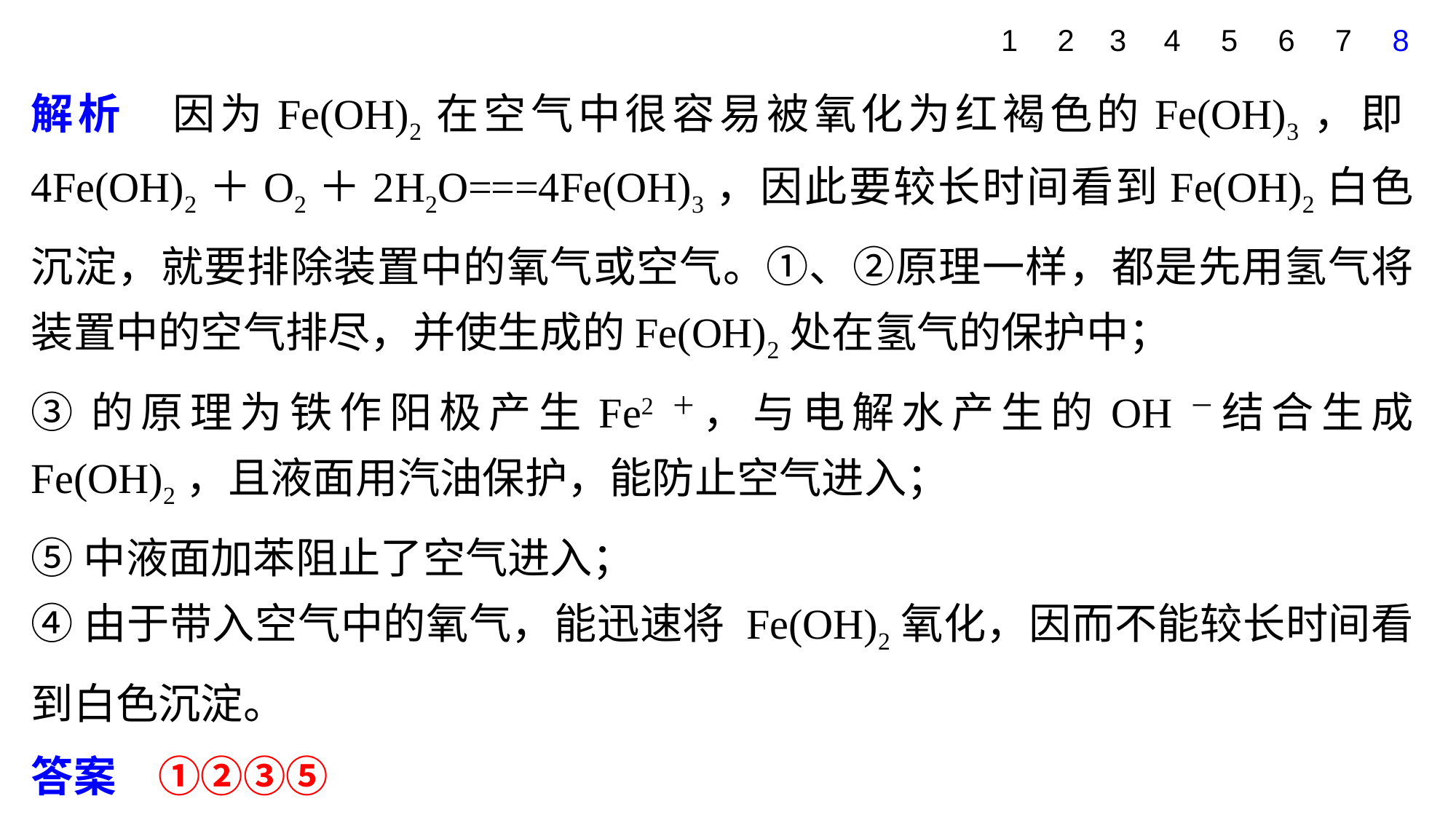

1
2
3
4
5
6
7
8
解析　因为Fe(OH)2在空气中很容易被氧化为红褐色的Fe(OH)3，即4Fe(OH)2＋O2＋2H2O===4Fe(OH)3，因此要较长时间看到Fe(OH)2白色沉淀，就要排除装置中的氧气或空气。①、②原理一样，都是先用氢气将装置中的空气排尽，并使生成的Fe(OH)2处在氢气的保护中；
③的原理为铁作阳极产生Fe2＋，与电解水产生的OH－结合生成 Fe(OH)2，且液面用汽油保护，能防止空气进入；
⑤中液面加苯阻止了空气进入；
④由于带入空气中的氧气，能迅速将 Fe(OH)2氧化，因而不能较长时间看到白色沉淀。
答案　①②③⑤